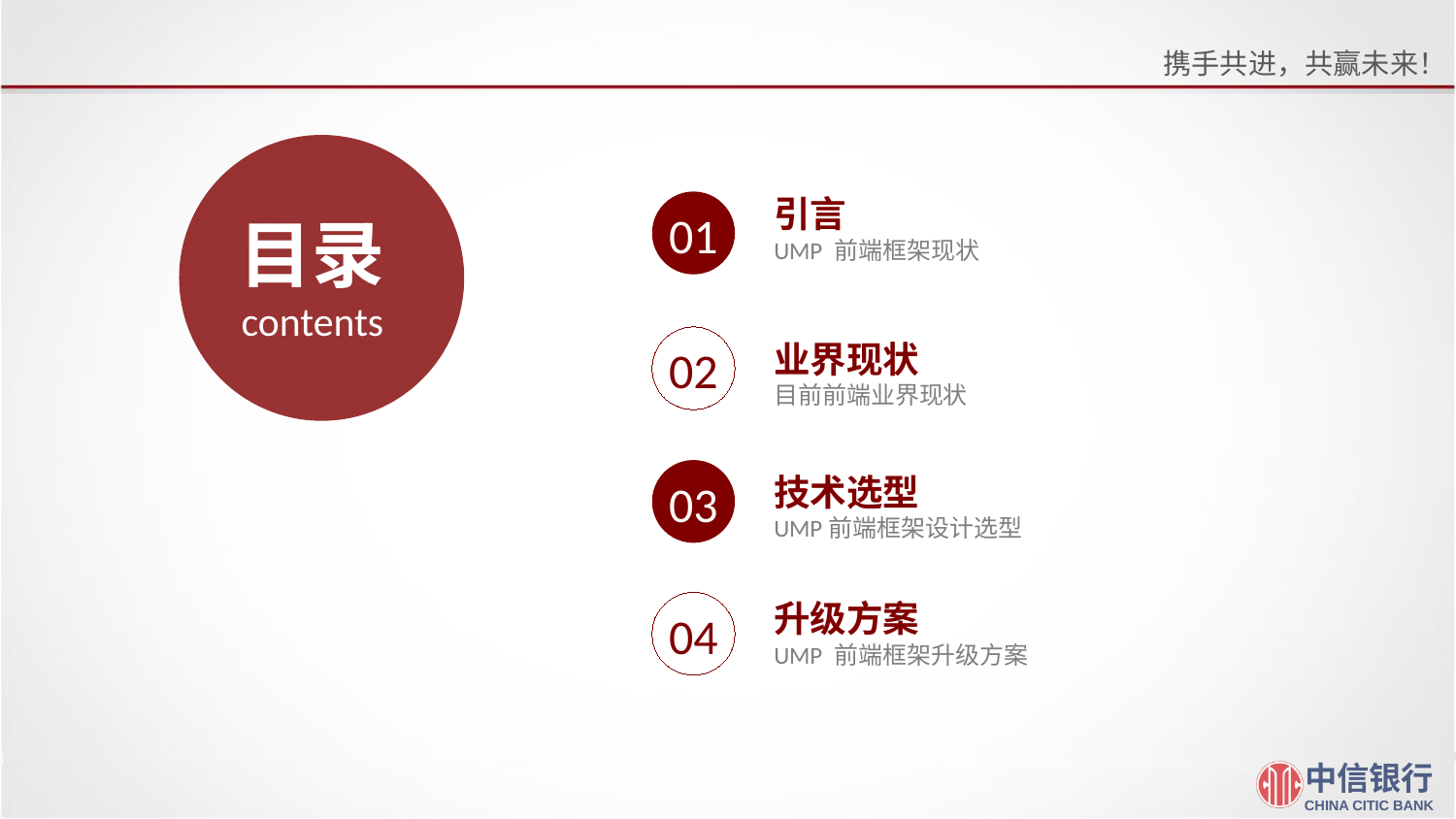

#

引言
UMP 前端框架现状
01
目录
contents

业界现状
目前前端业界现状
02

技术选型
UMP前端框架设计选型
03

升级方案
UMP 前端框架升级方案
04